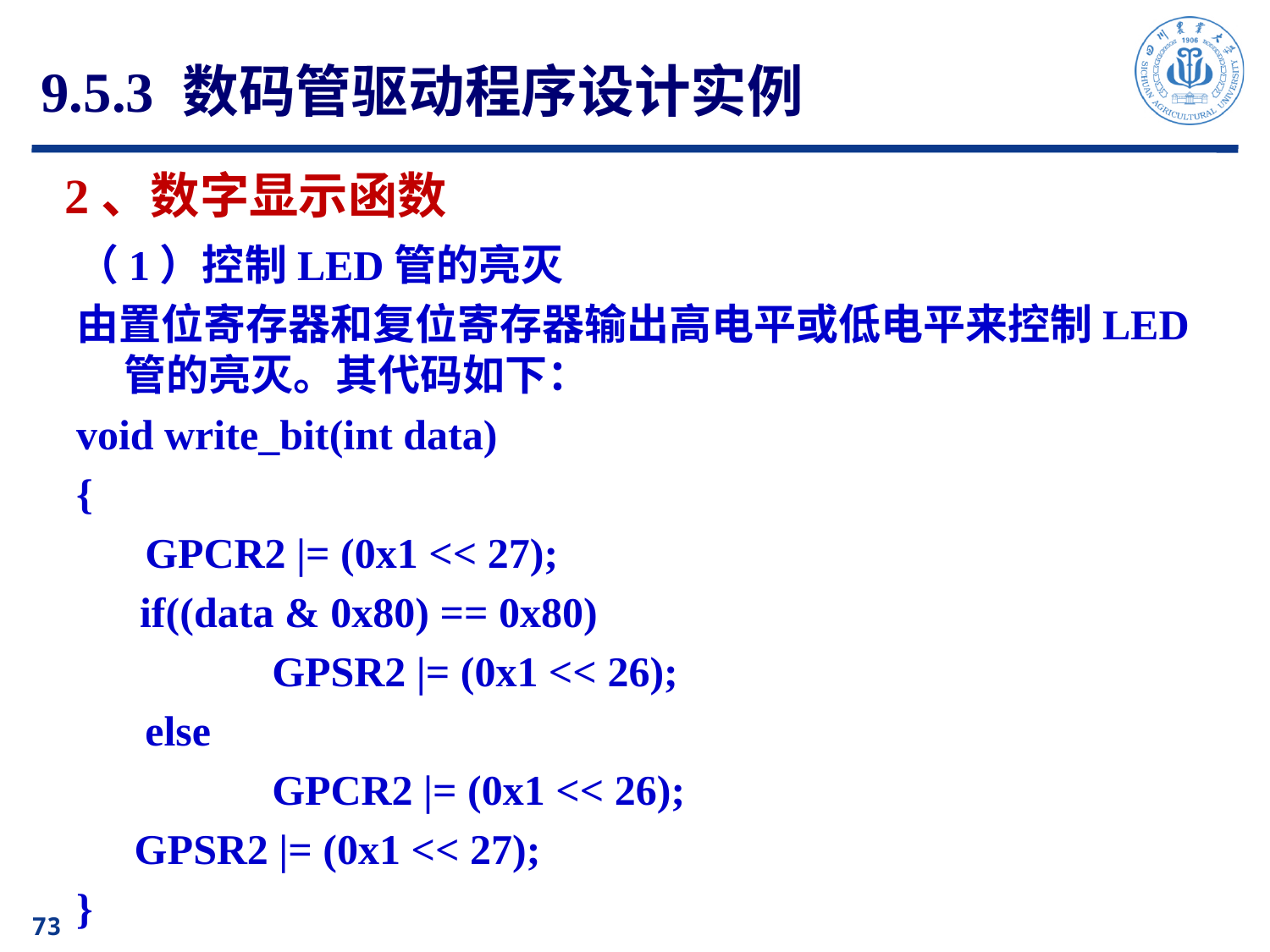

9.5.3 数码管驱动程序设计实例
# 2、数字显示函数
（1）控制LED管的亮灭
由置位寄存器和复位寄存器输出高电平或低电平来控制LED管的亮灭。其代码如下：
void write_bit(int data)
{
	  GPCR2 |= (0x1 << 27);
      if((data & 0x80) == 0x80)
		  GPSR2 |= (0x1 << 26);
	  else
		  GPCR2 |= (0x1 << 26);
	 GPSR2 |= (0x1 << 27);
}